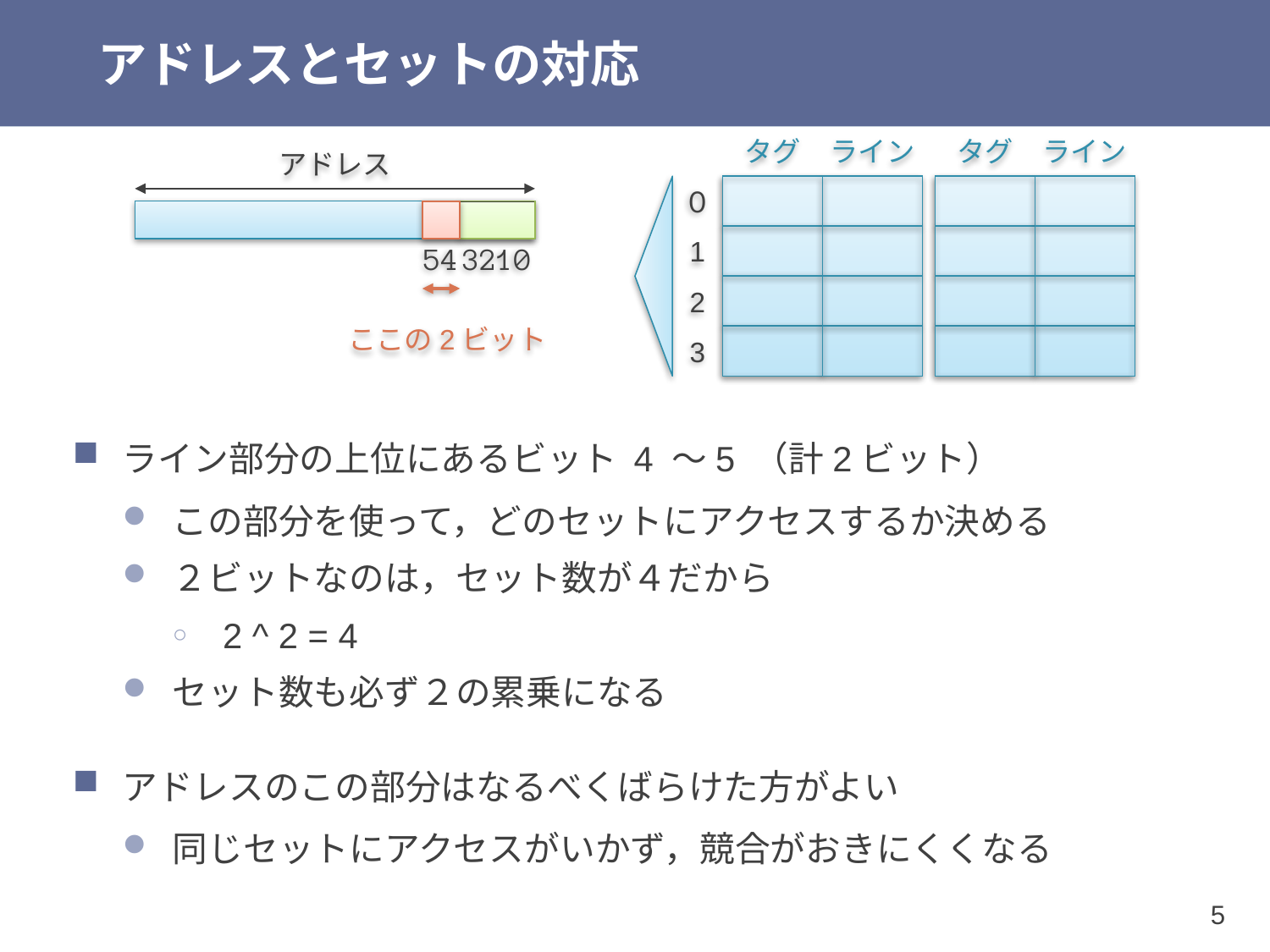

# アドレスとセットの対応
タグ
ライン
タグ
ライン
アドレス
０

1

54
3210

2

ここの2ビット
3

ライン部分の上位にあるビット 4 ～5 （計2ビット）
この部分を使って，どのセットにアクセスするか決める
２ビットなのは，セット数が４だから
2 ^ 2 = 4
セット数も必ず２の累乗になる
アドレスのこの部分はなるべくばらけた方がよい
同じセットにアクセスがいかず，競合がおきにくくなる